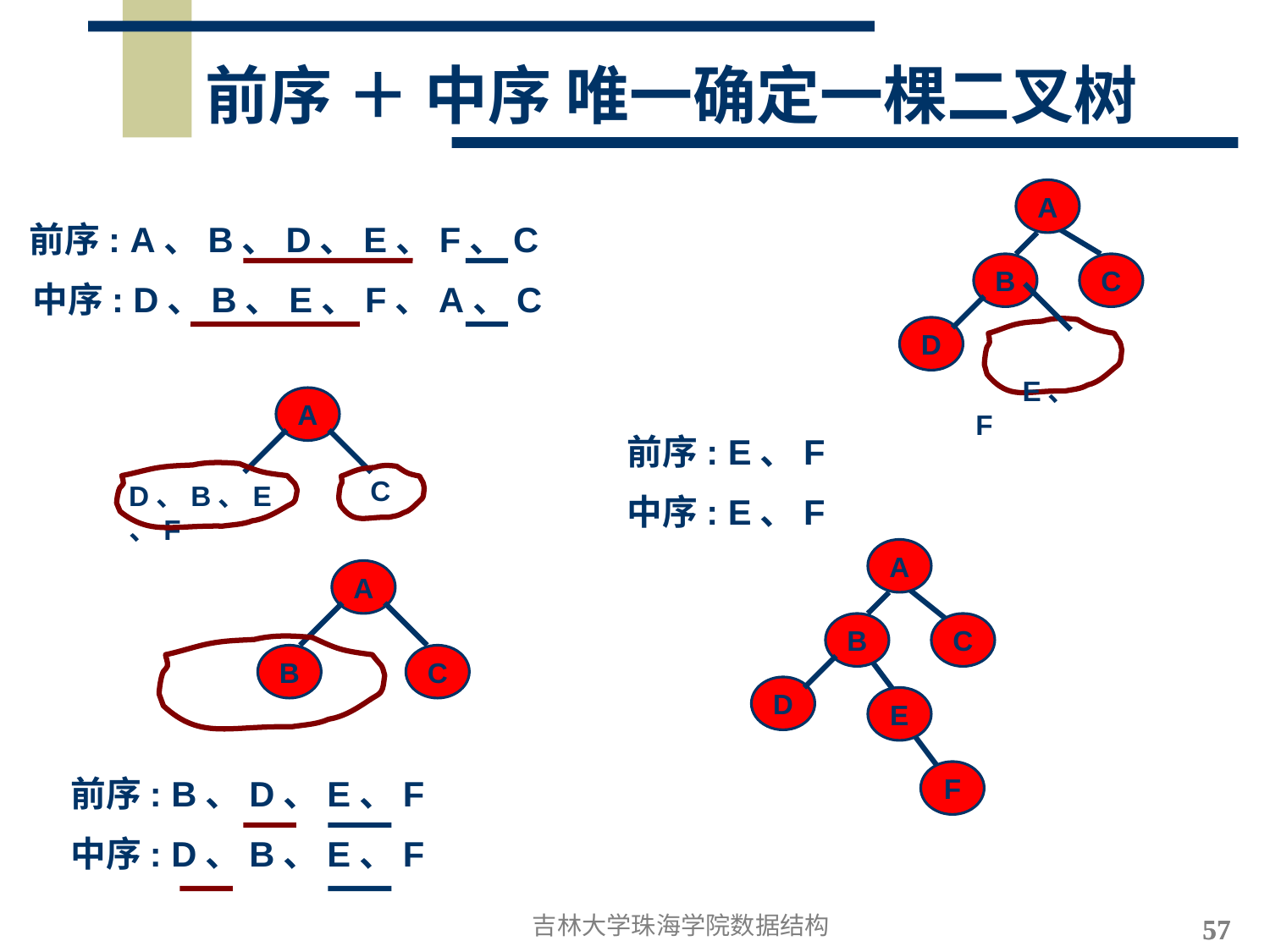

# 前序 ＋ 中序 唯一确定一棵二叉树
A

B
C

                    E、F

D
 前序: A、B、D、E、F、C
 中序: D、B、E、F、A、C

A

 C

D、B、E、F
 前序: E、F
 中序: E、F
A

B
C

D
E

F
A

B
C
 前序: B、D、E、F
 中序: D、B、E、F

57
吉林大学珠海学院数据结构